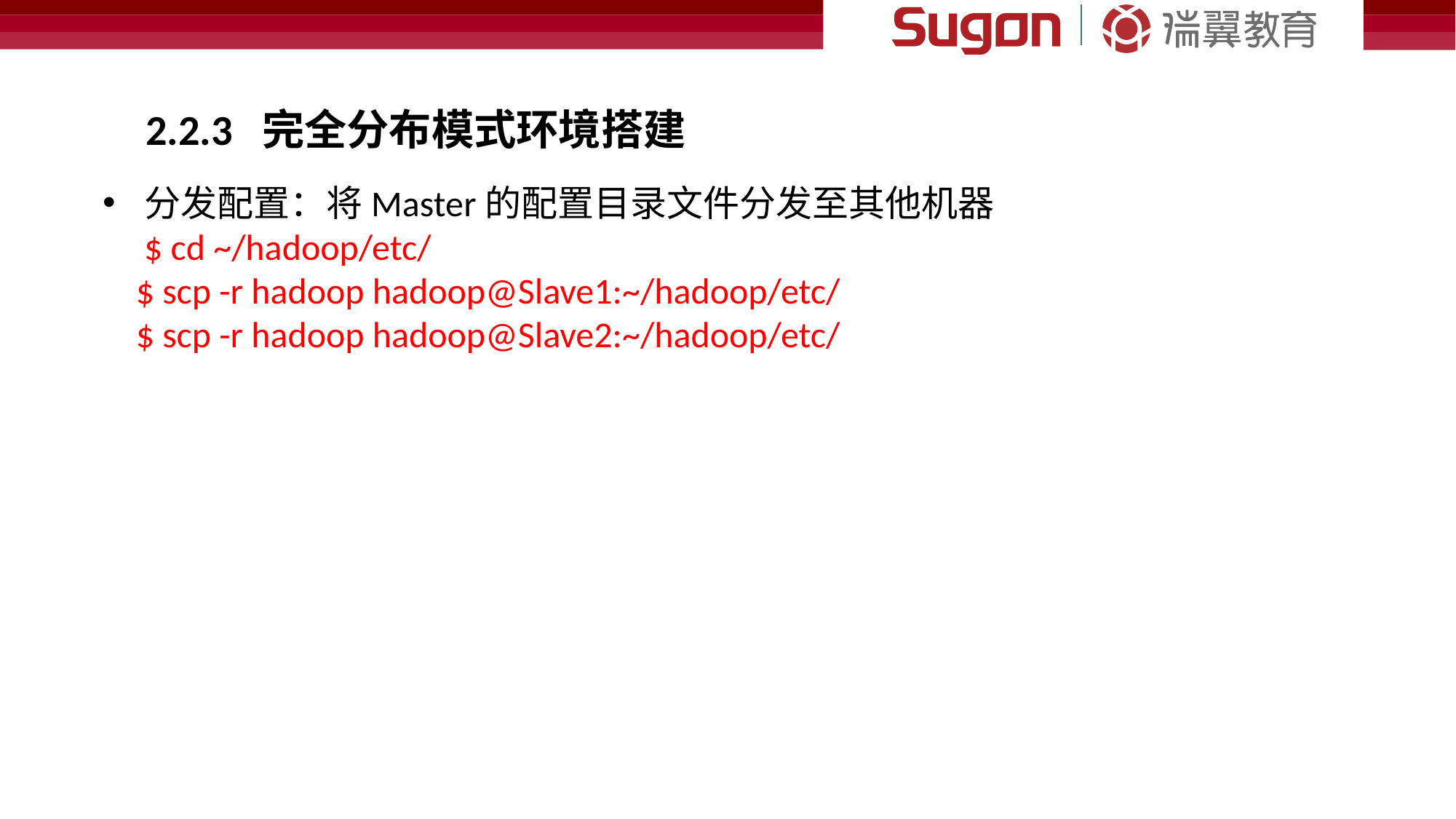

2.2.3  完全分布模式环境搭建
分发配置：将Master的配置目录文件分发至其他机器
     $ cd ~/hadoop/etc/
    $ scp -r hadoop hadoop@Slave1:~/hadoop/etc/
    $ scp -r hadoop hadoop@Slave2:~/hadoop/etc/